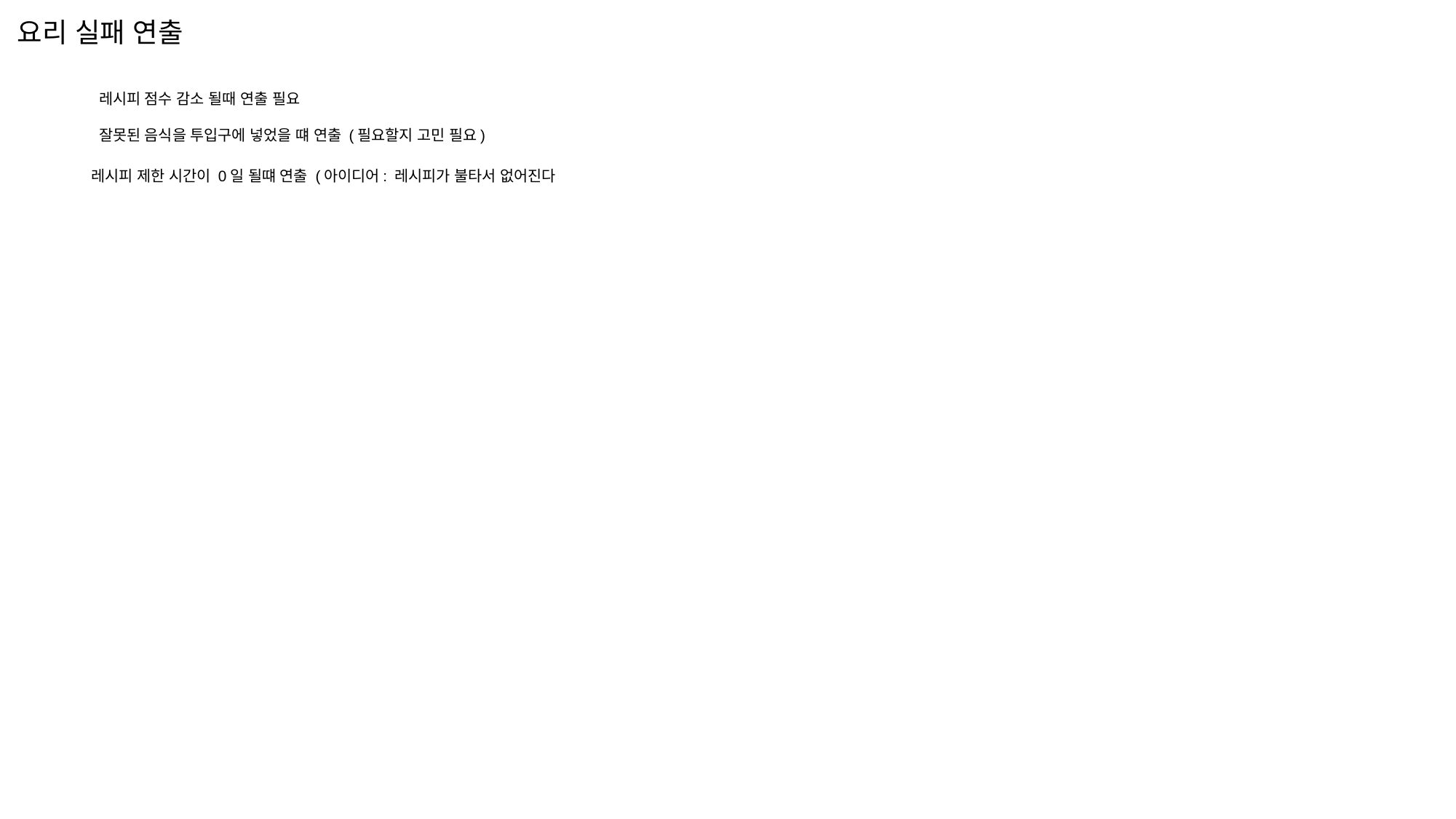

# 요리 실패 연출
레시피 점수 감소 될때 연출 필요

잘못된 음식을 투입구에 넣었을 떄 연출 (필요할지 고민 필요)
레시피 제한 시간이 0일 될떄 연출 (아이디어: 레시피가 불타서 없어진다